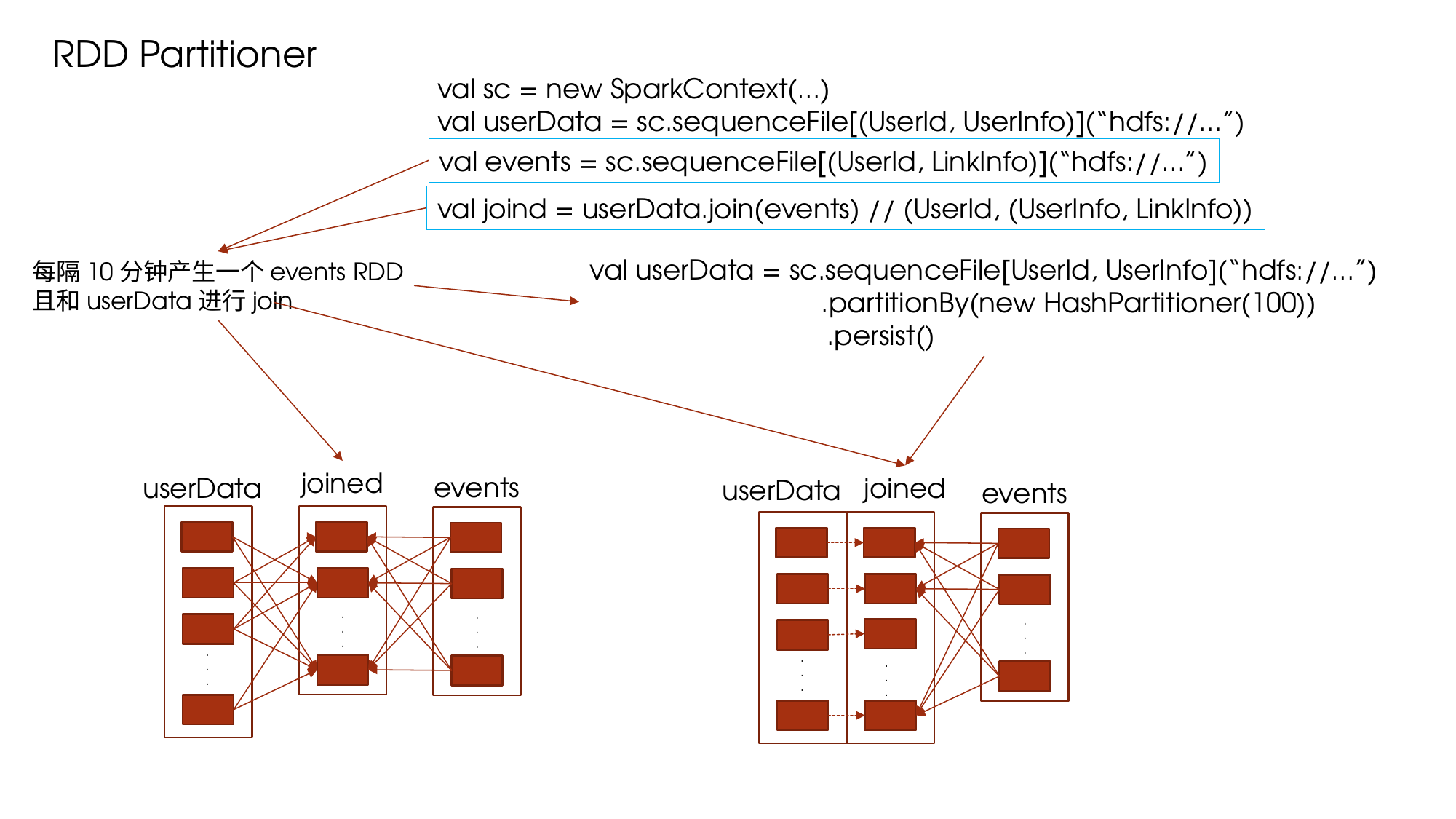

RDD Partitioner
val sc = new SparkContext(…)
val userData = sc.sequenceFile[(UserId, UserInfo)](“hdfs://…”)
val events = sc.sequenceFile[(UserId, LinkInfo)](“hdfs://…”)
val joind = userData.join(events) // (UserId, (UserInfo, LinkInfo))
val userData = sc.sequenceFile[UserId, UserInfo](“hdfs://…”)
	                .partitionBy(new HashPartitioner(100))
                               .persist()
每隔10分钟产生一个events RDD
且和userData进行join
joined
events
userData
joined
userData
events

.
.
.
.
.
.
.
.
.

.
.
.
.
.
.
.
.
.